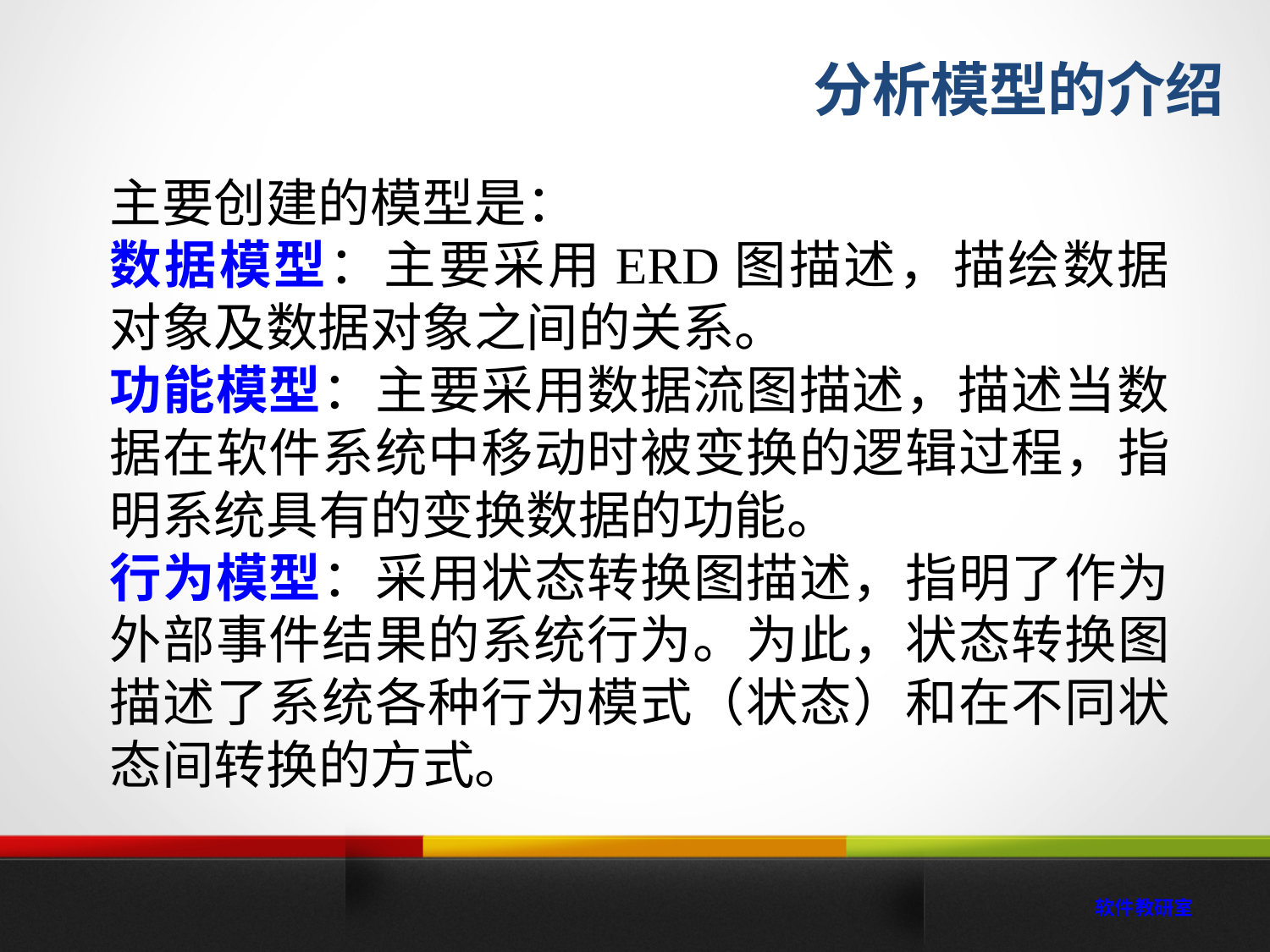

分析模型的介绍
主要创建的模型是：
数据模型：主要采用ERD图描述，描绘数据对象及数据对象之间的关系。
功能模型：主要采用数据流图描述，描述当数据在软件系统中移动时被变换的逻辑过程，指明系统具有的变换数据的功能。
行为模型：采用状态转换图描述，指明了作为外部事件结果的系统行为。为此，状态转换图描述了系统各种行为模式（状态）和在不同状态间转换的方式。
                                     软件教研室